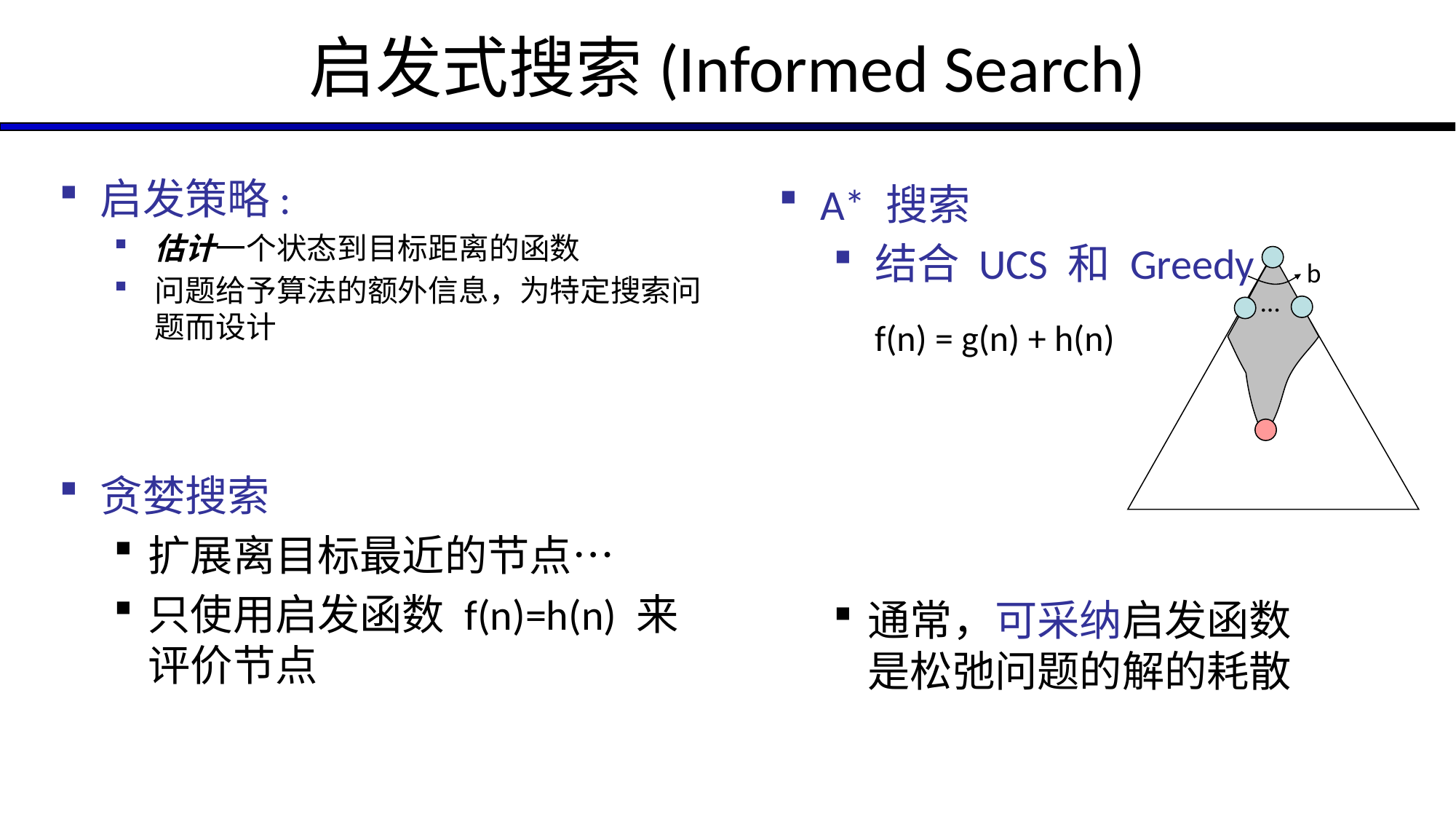

# 启发式搜索(Informed Search)
启发策略:
估计一个状态到目标距离的函数
问题给予算法的额外信息，为特定搜索问题而设计

贪婪搜索
扩展离目标最近的节点…
只使用启发函数 f(n)=h(n) 来评价节点

A* 搜索
结合 UCS 和 Greedy

通常，可采纳启发函数是松弛问题的解的耗散

b

…

f(n) = g(n) + h(n)
6